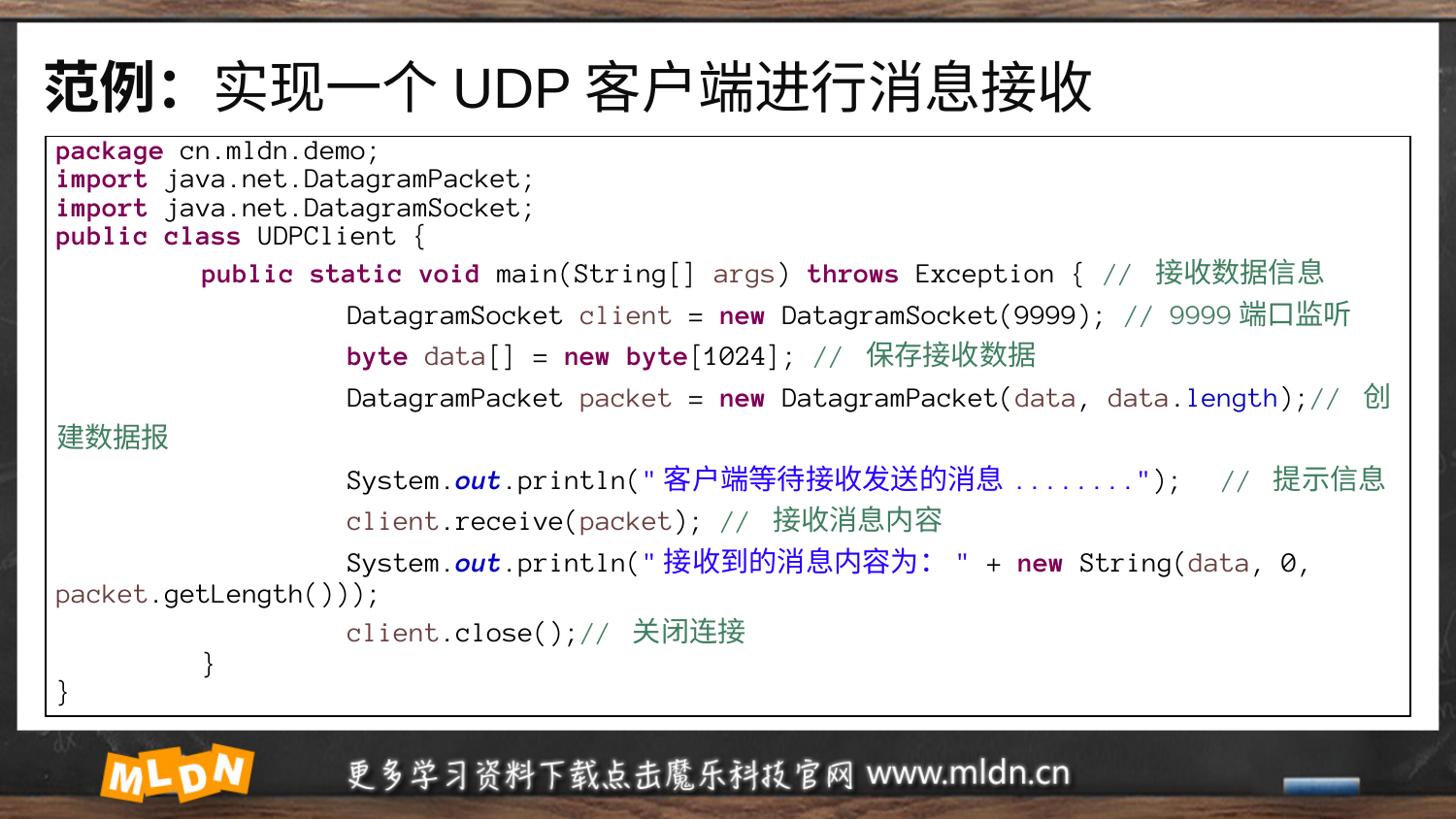

# 范例：实现一个UDP客户端进行消息接收
| package cn.mldn.demo; import java.net.DatagramPacket; import java.net.DatagramSocket; public class UDPClient { public static void main(String[] args) throws Exception { // 接收数据信息 DatagramSocket client = new DatagramSocket(9999); // 9999端口监听 byte data[] = new byte[1024]; // 保存接收数据 DatagramPacket packet = new DatagramPacket(data, data.length);// 创建数据报 System.out.println("客户端等待接收发送的消息........"); // 提示信息 client.receive(packet); // 接收消息内容 System.out.println("接收到的消息内容为：" + new String(data, 0, packet.getLength())); client.close();// 关闭连接 } } |
| --- |